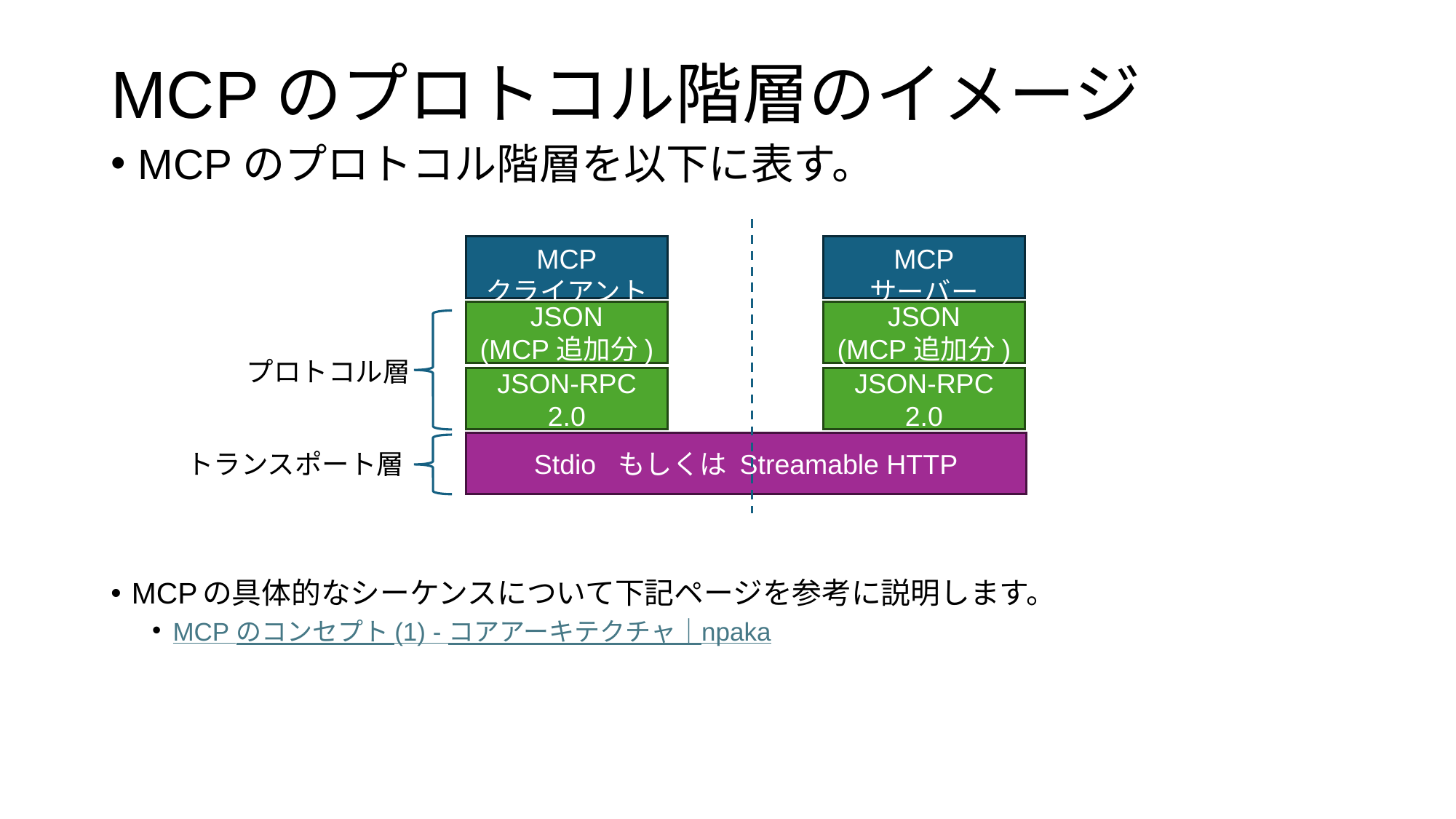

# MCPのプロトコル階層のイメージ
MCPのプロトコル階層を以下に表す。
MCP
クライアント
MCP
サーバー
JSON
(MCP追加分)
JSON
(MCP追加分)

プロトコル層
JSON-RPC 2.0
JSON-RPC 2.0
Stdio  もしくは Streamable HTTP

トランスポート層
MCPの具体的なシーケンスについて下記ページを参考に説明します。
MCP のコンセプト (1) - コアアーキテクチャ｜npaka